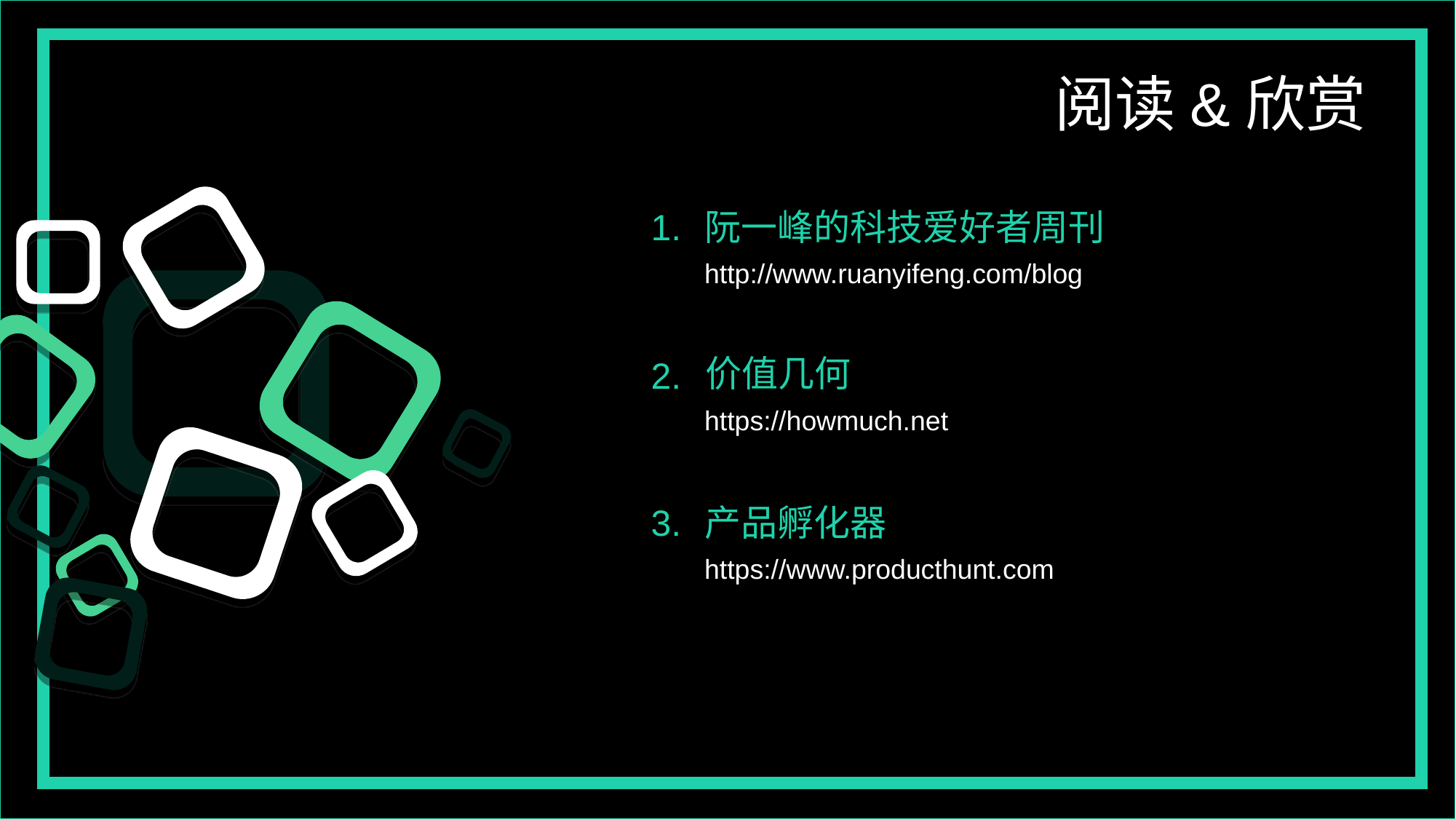

阅读&欣赏
1.
阮一峰的科技爱好者周刊
http://www.ruanyifeng.com/blog
价值几何
2.
https://howmuch.net
3.
产品孵化器
https://www.producthunt.com